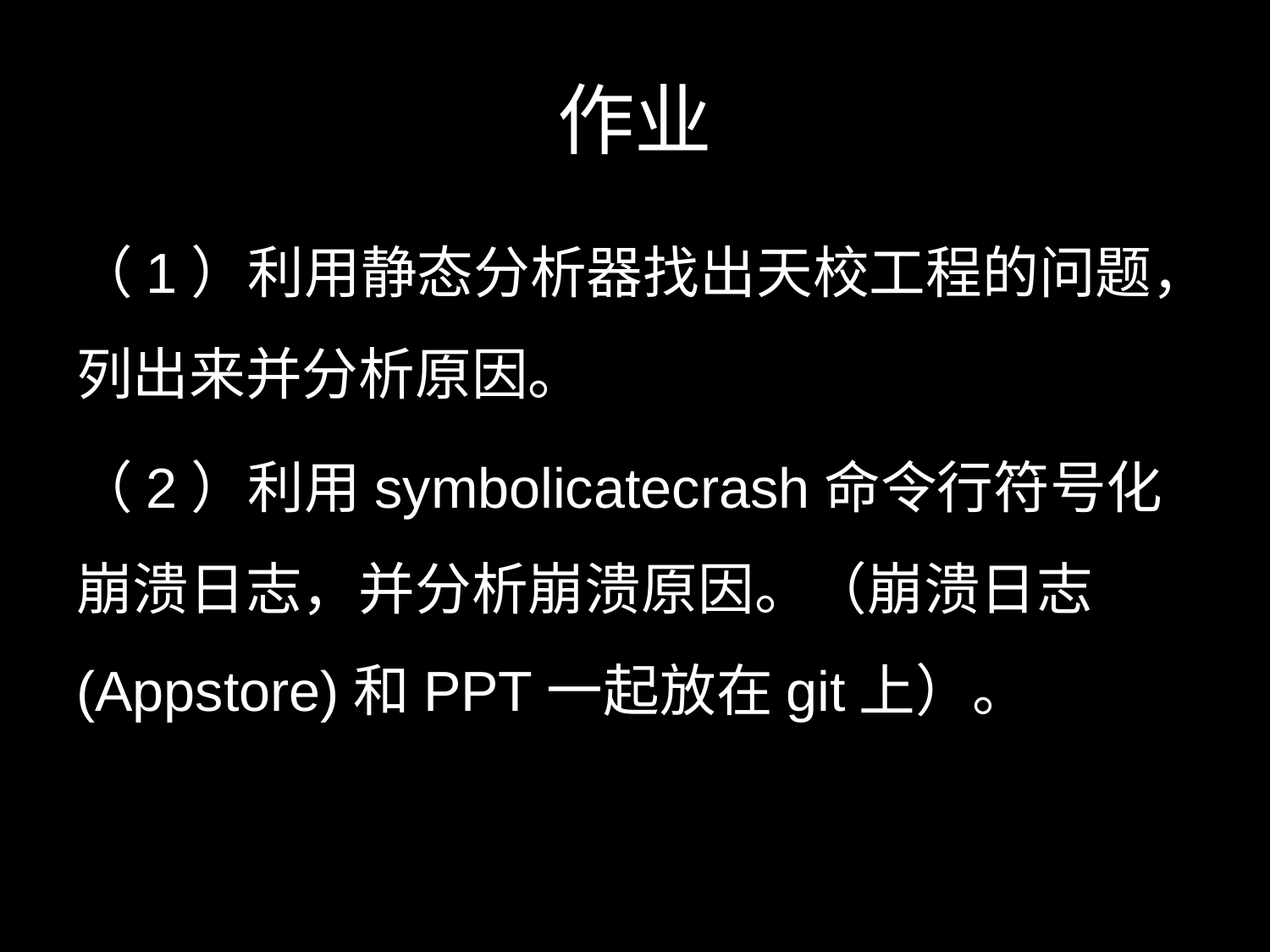

# 作业
（1）利用静态分析器找出天校工程的问题，列出来并分析原因。
（2）利用symbolicatecrash命令行符号化崩溃日志，并分析崩溃原因。（崩溃日志(Appstore)和PPT一起放在git上）。